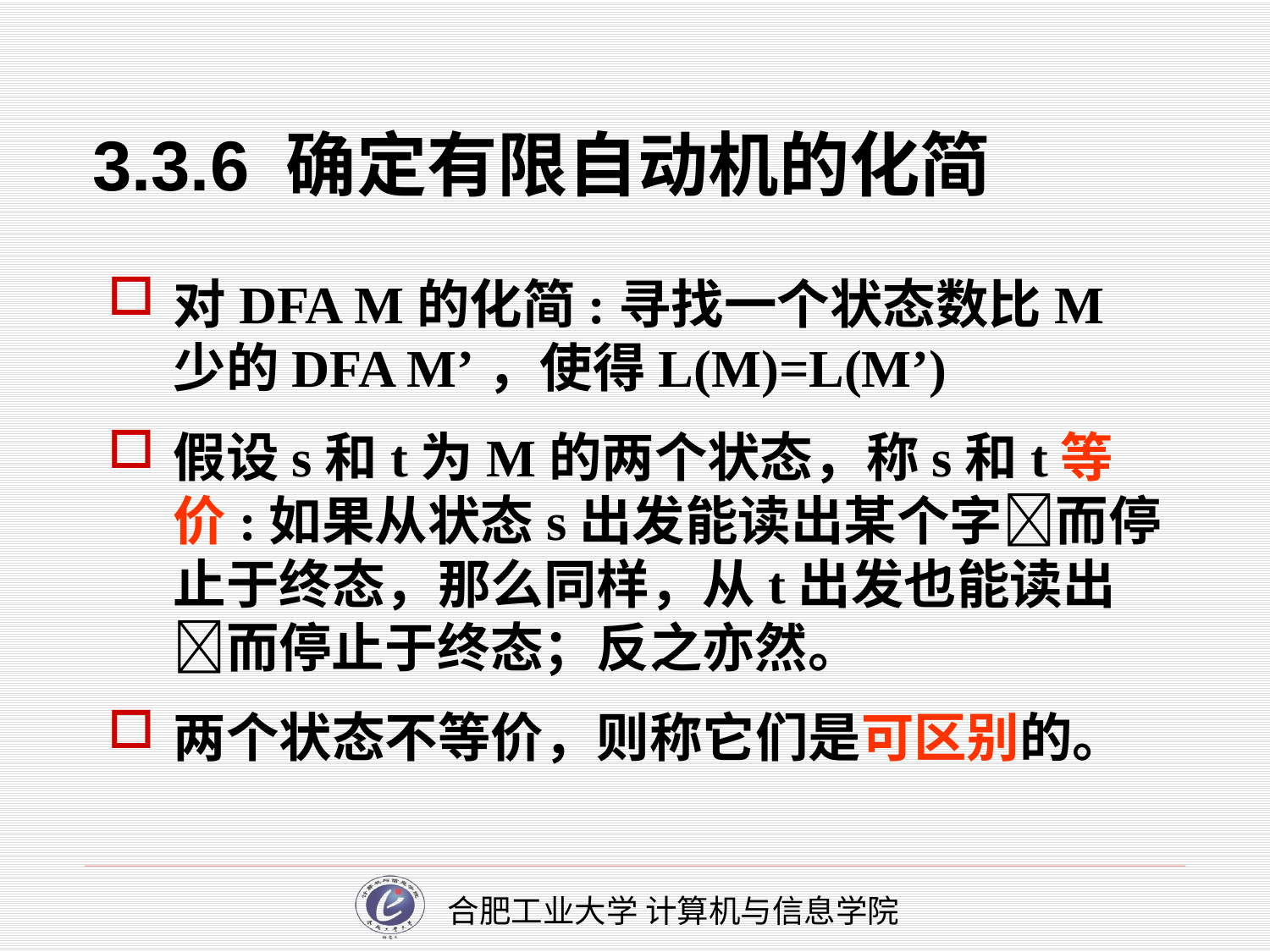

# 3.3.6 确定有限自动机的化简
对DFA M的化简:寻找一个状态数比M少的DFA M’，使得L(M)=L(M’)
假设s和t为M的两个状态，称s和t等价:如果从状态s出发能读出某个字α而停止于终态，那么同样，从t出发也能读出α而停止于终态；反之亦然。
两个状态不等价，则称它们是可区别的。
93